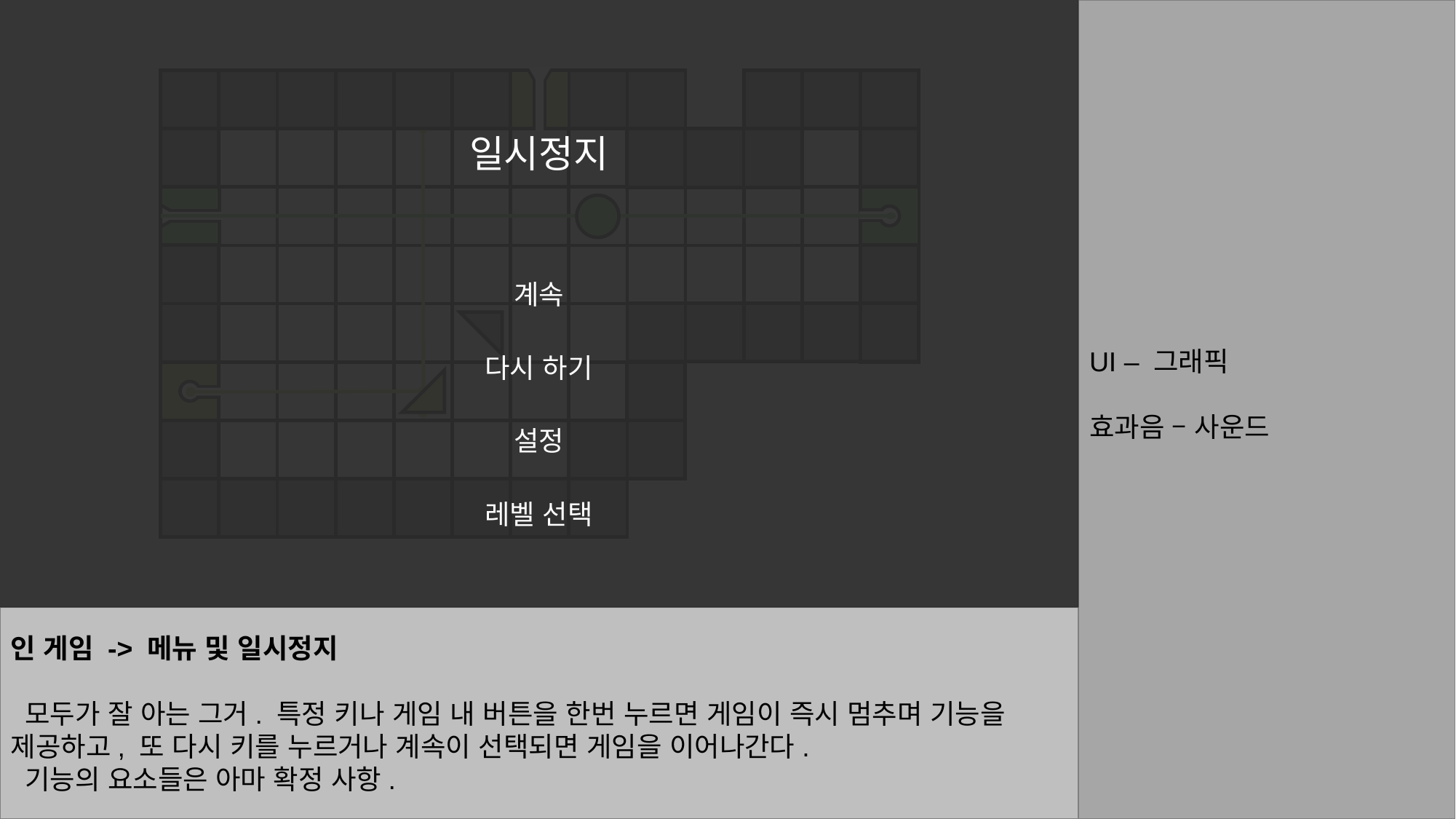

UI – 그래픽

효과음 – 사운드

일시정지
계속
다시 하기
설정
레벨 선택

인 게임 -> 메뉴 및 일시정지

 모두가 잘 아는 그거. 특정 키나 게임 내 버튼을 한번 누르면 게임이 즉시 멈추며 기능을 제공하고, 또 다시 키를 누르거나 계속이 선택되면 게임을 이어나간다.
 기능의 요소들은 아마 확정 사항.